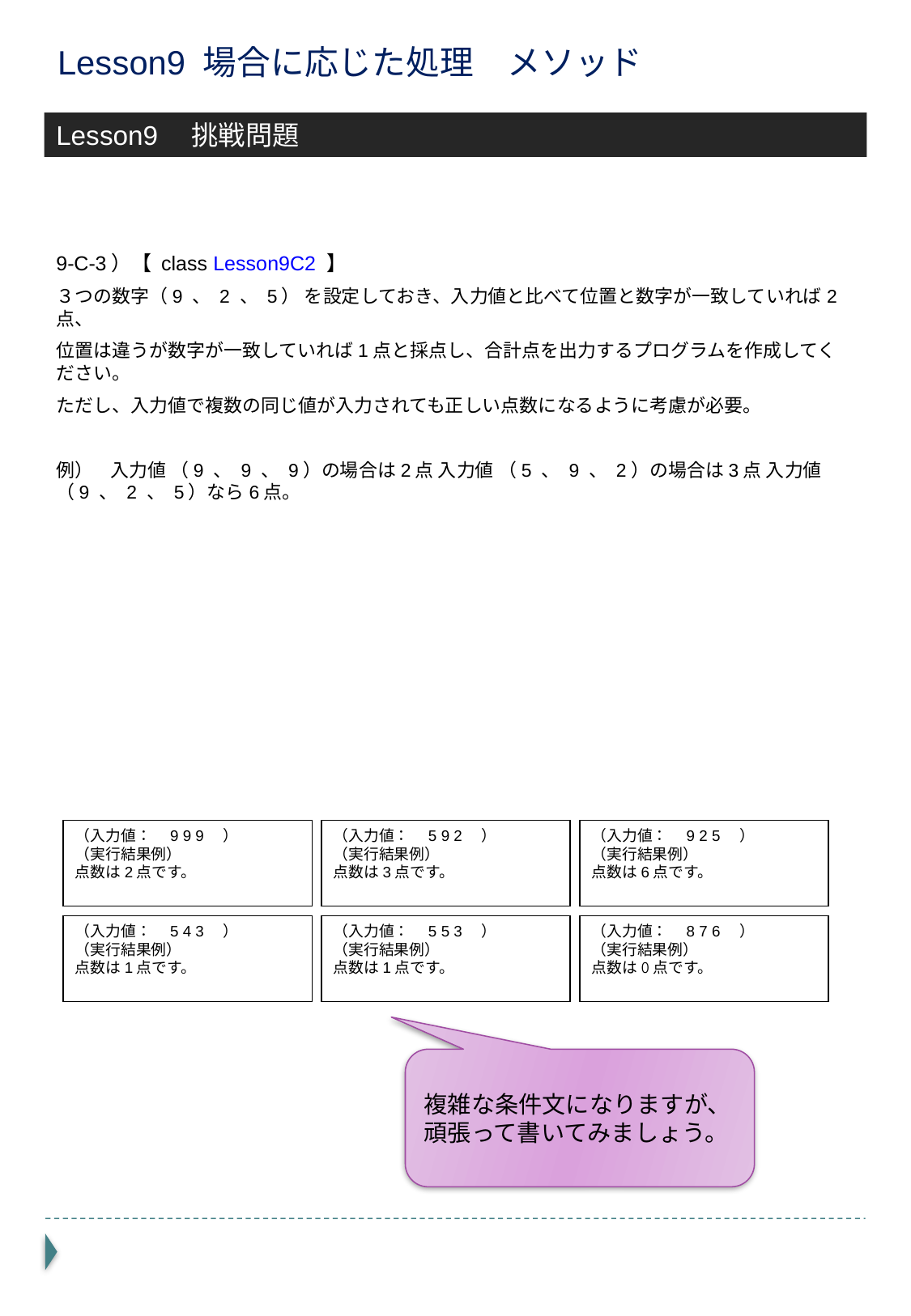

# Lesson9 場合に応じた処理　メソッド
Lesson9　挑戦問題

9-C-3）【 class Lesson9C2 】
３つの数字（9 、 2 、 5） を設定しておき、入力値と比べて位置と数字が一致していれば2点、
位置は違うが数字が一致していれば1点と採点し、合計点を出力するプログラムを作成してください。
ただし、入力値で複数の同じ値が入力されても正しい点数になるように考慮が必要。

例）    入力値 （9 、 9 、 9）の場合は2点 入力値 （5 、 9 、 2）の場合は3点 入力値（9 、 2 、 5）なら6点。

（入力値：　9 9 9　）
（実行結果例）
点数は2点です。
（入力値：　5 9 2　）
（実行結果例）
点数は3点です。
（入力値：　9 2 5　）
（実行結果例）
点数は6点です。

（入力値：　5 4 3　）
（実行結果例）
点数は1点です。
（入力値：　5 5 3　）
（実行結果例）
点数は1点です。
（入力値：　8 7 6　）
（実行結果例）
点数は0点です。
複雑な条件文になりますが、
頑張って書いてみましょう。